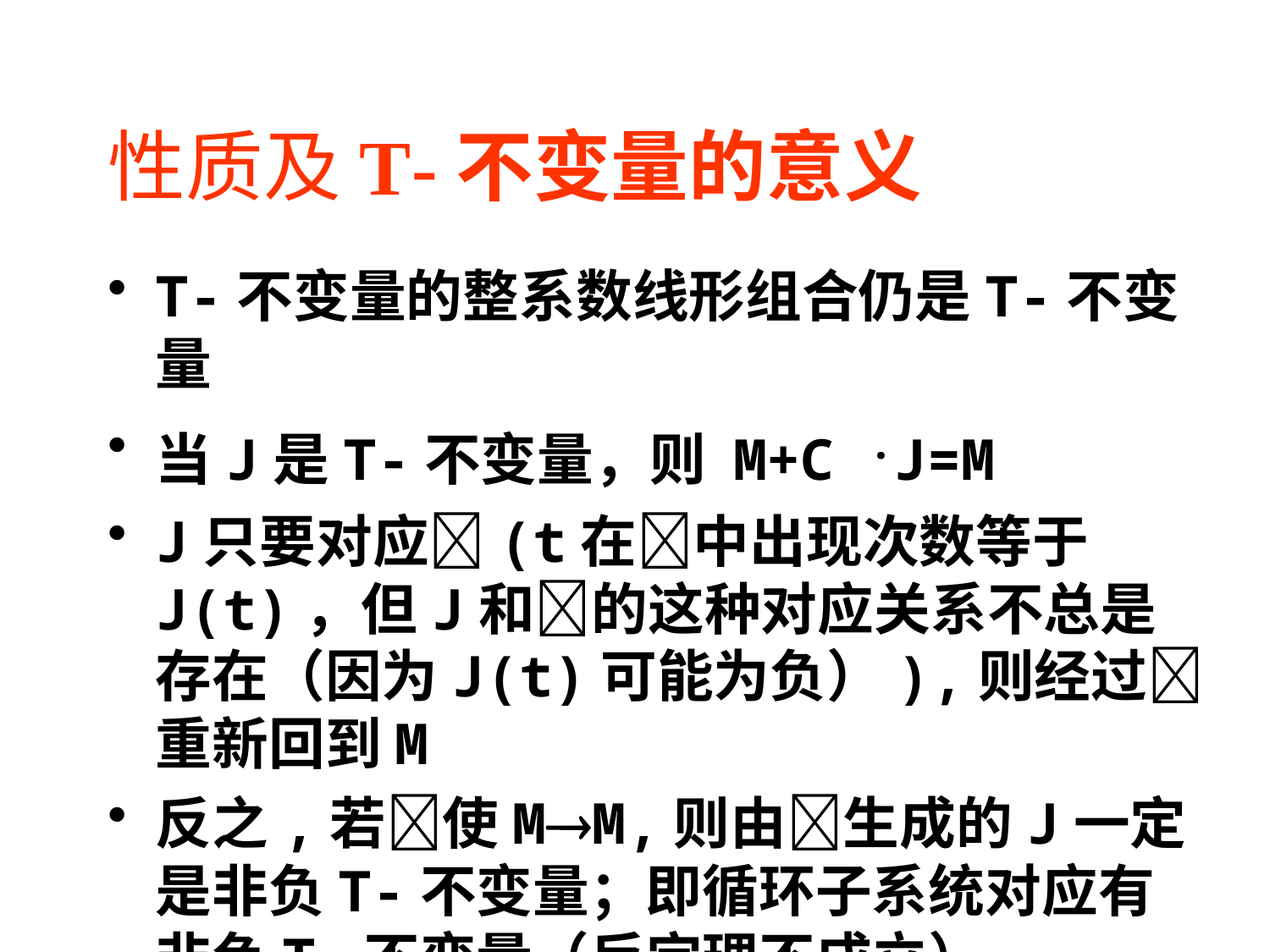

# 性质及T-不变量的意义
T-不变量的整系数线形组合仍是T-不变量
当J是T-不变量，则 M+C .J=M
J只要对应α(t在α中出现次数等于J(t)，但J和α的这种对应关系不总是存在（因为J(t)可能为负）),则经过α重新回到M
反之,若α使M→M,则由α生成的J一定是非负T-不变量；即循环子系统对应有非负T-不变量（反定理不成立）